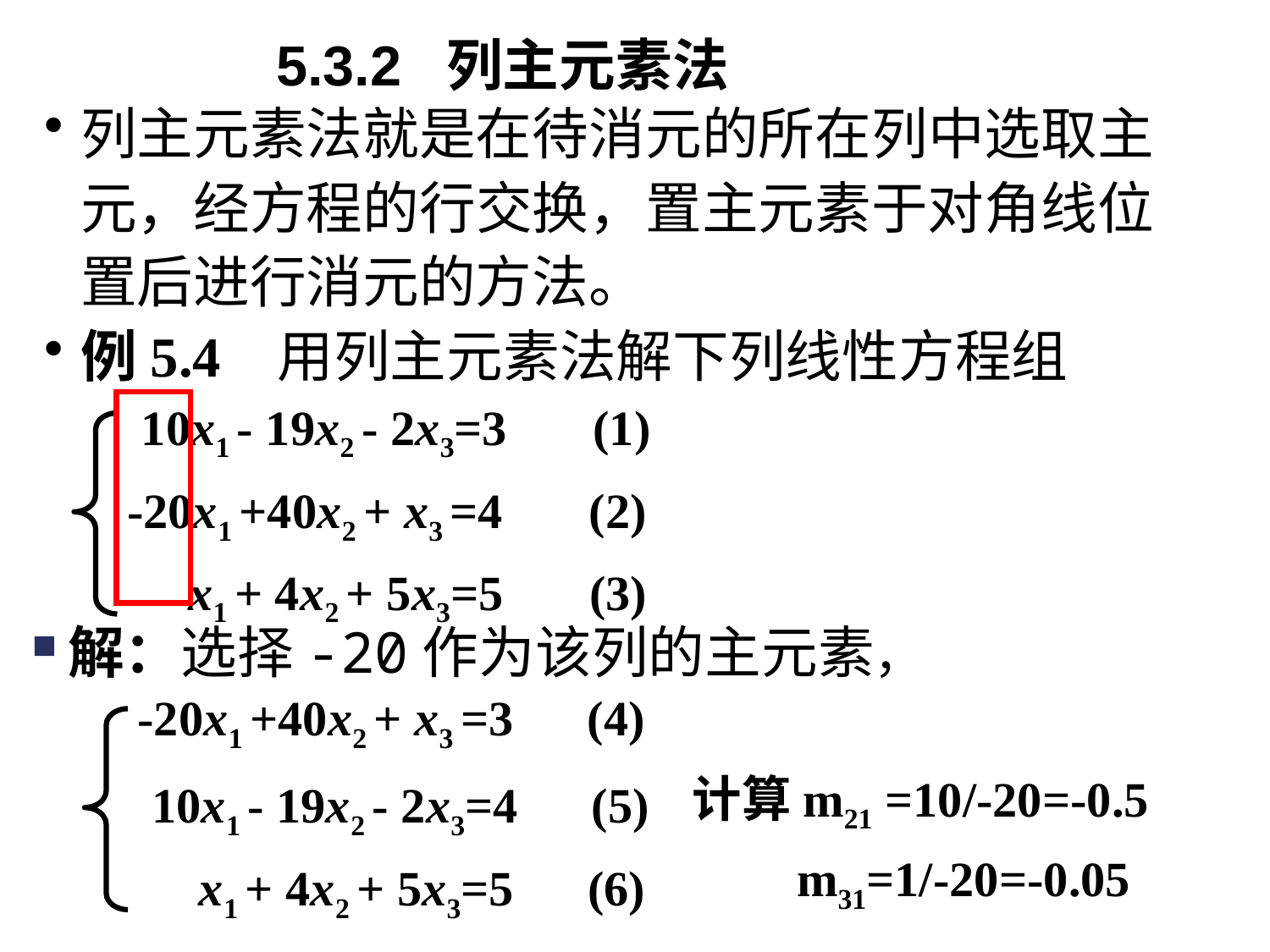

# 5.3.2  列主元素法
列主元素法就是在待消元的所在列中选取主元，经方程的行交换，置主元素于对角线位置后进行消元的方法。
例5.4   用列主元素法解下列线性方程组
 10x1 - 19x2 - 2x3=3       (1)
-20x1 +40x2 + x3 =4       (2)
     x1 + 4x2 + 5x3=5       (3)

解：选择-20作为该列的主元素，
-20x1 +40x2 + x3 =3      (4)
 10x1 - 19x2 - 2x3=4      (5)
     x1 + 4x2 + 5x3=5      (6)

计算m21 =10/-20=-0.5
       m31=1/-20=-0.05